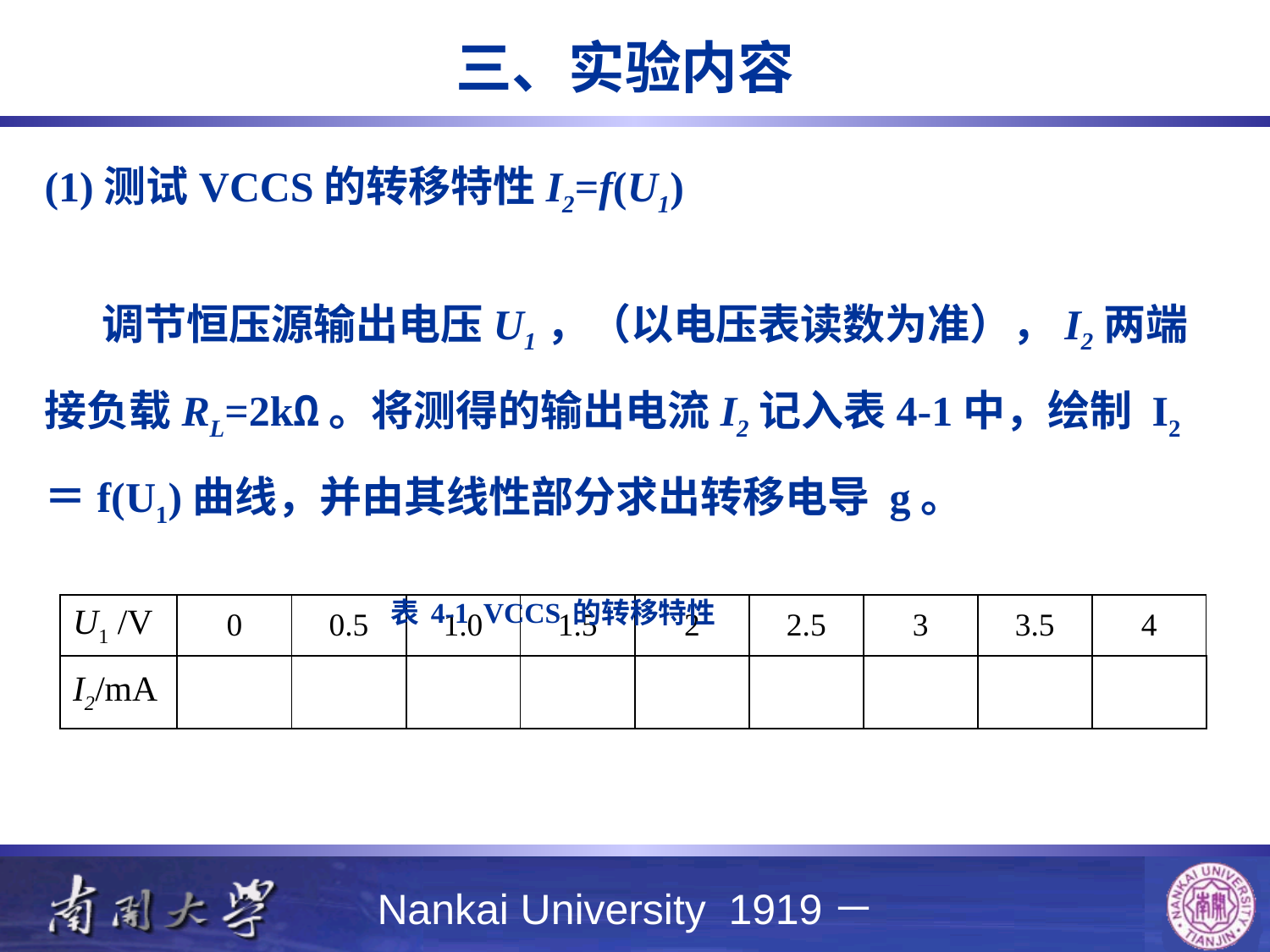

三、实验内容
(1)测试VCCS的转移特性I2=f(U1)

     调节恒压源输出电压U1，（以电压表读数为准），I2两端接负载RL=2kΩ。将测得的输出电流I2记入表4-1中，绘制 I2＝f(U1)曲线，并由其线性部分求出转移电导 g。
                                                             表4-1  VCCS的转移特性
| U1 /V | 0 | 0.5 | 1.0 | 1.5 | 2 | 2.5 | 3 | 3.5 | 4 |
| --- | --- | --- | --- | --- | --- | --- | --- | --- | --- |
| I2/mA |  |  |  |  |  |  |  |  |  |